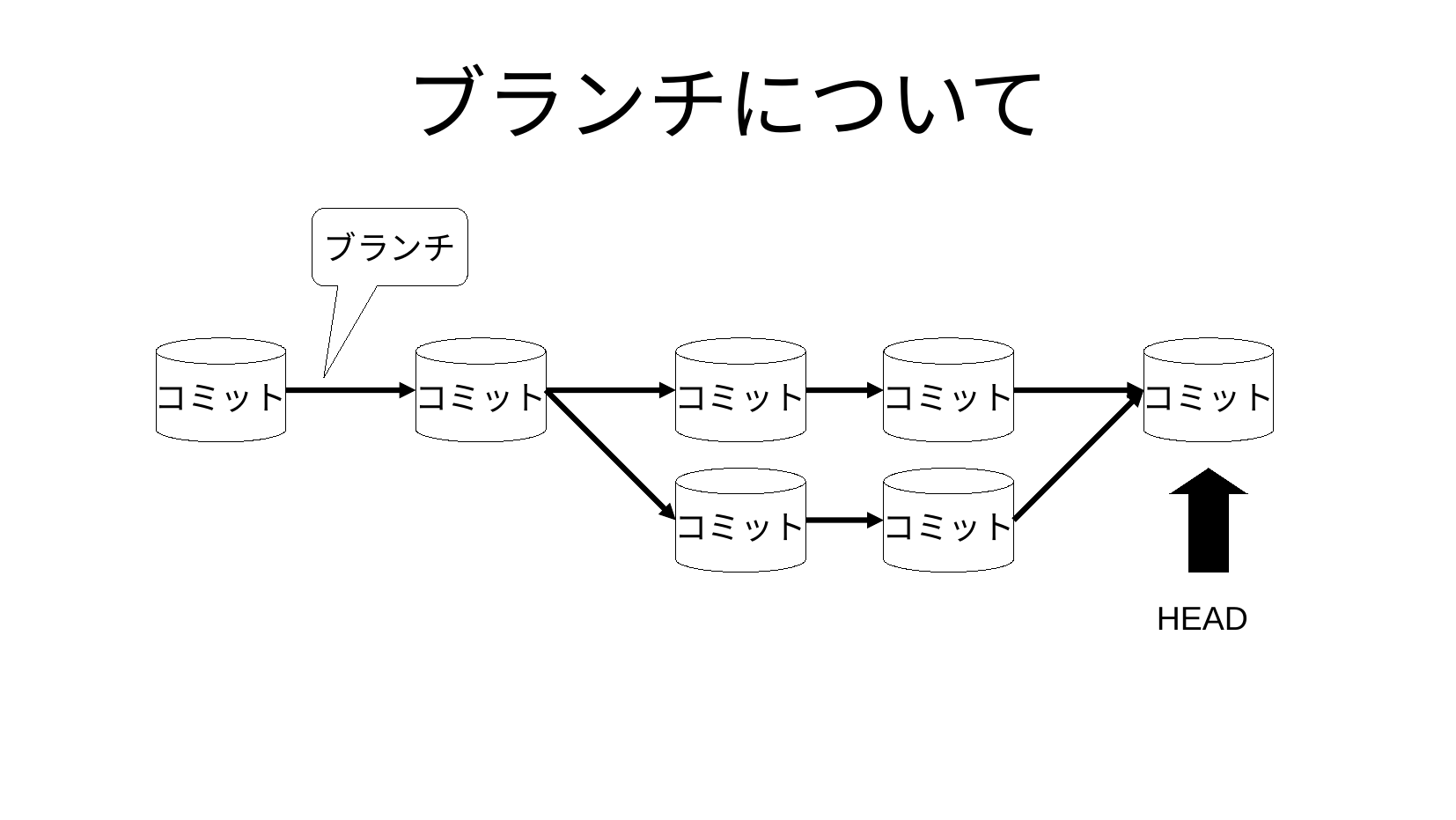

ブランチについて
ブランチ
コミット
コミット
コミット
コミット
コミット

コミット
コミット

HEAD